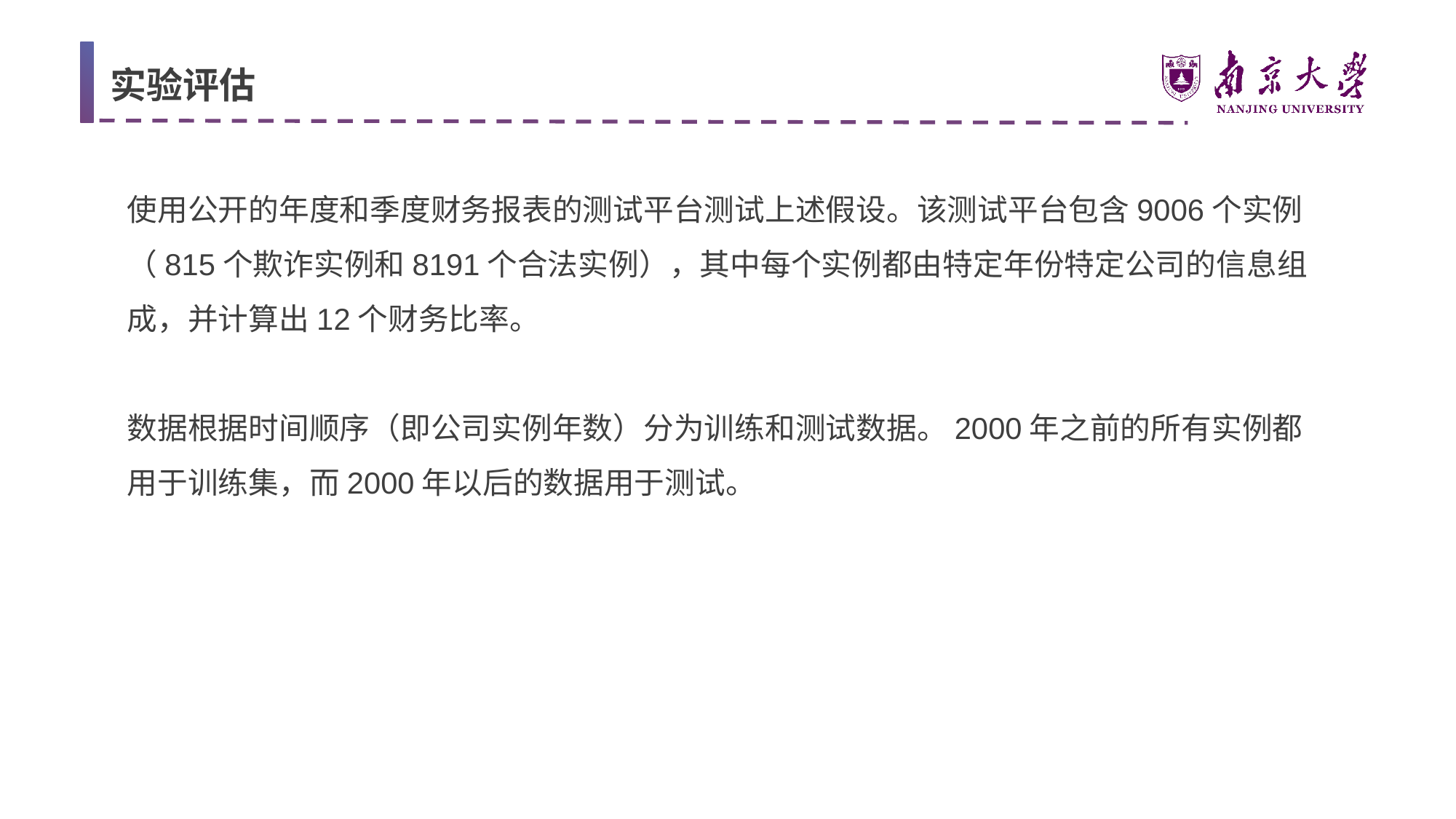

实验评估

使用公开的年度和季度财务报表的测试平台测试上述假设。该测试平台包含9006个实例（815个欺诈实例和8191个合法实例），其中每个实例都由特定年份特定公司的信息组成，并计算出12个财务比率。

数据根据时间顺序（即公司实例年数）分为训练和测试数据。2000年之前的所有实例都用于训练集，而2000年以后的数据用于测试。